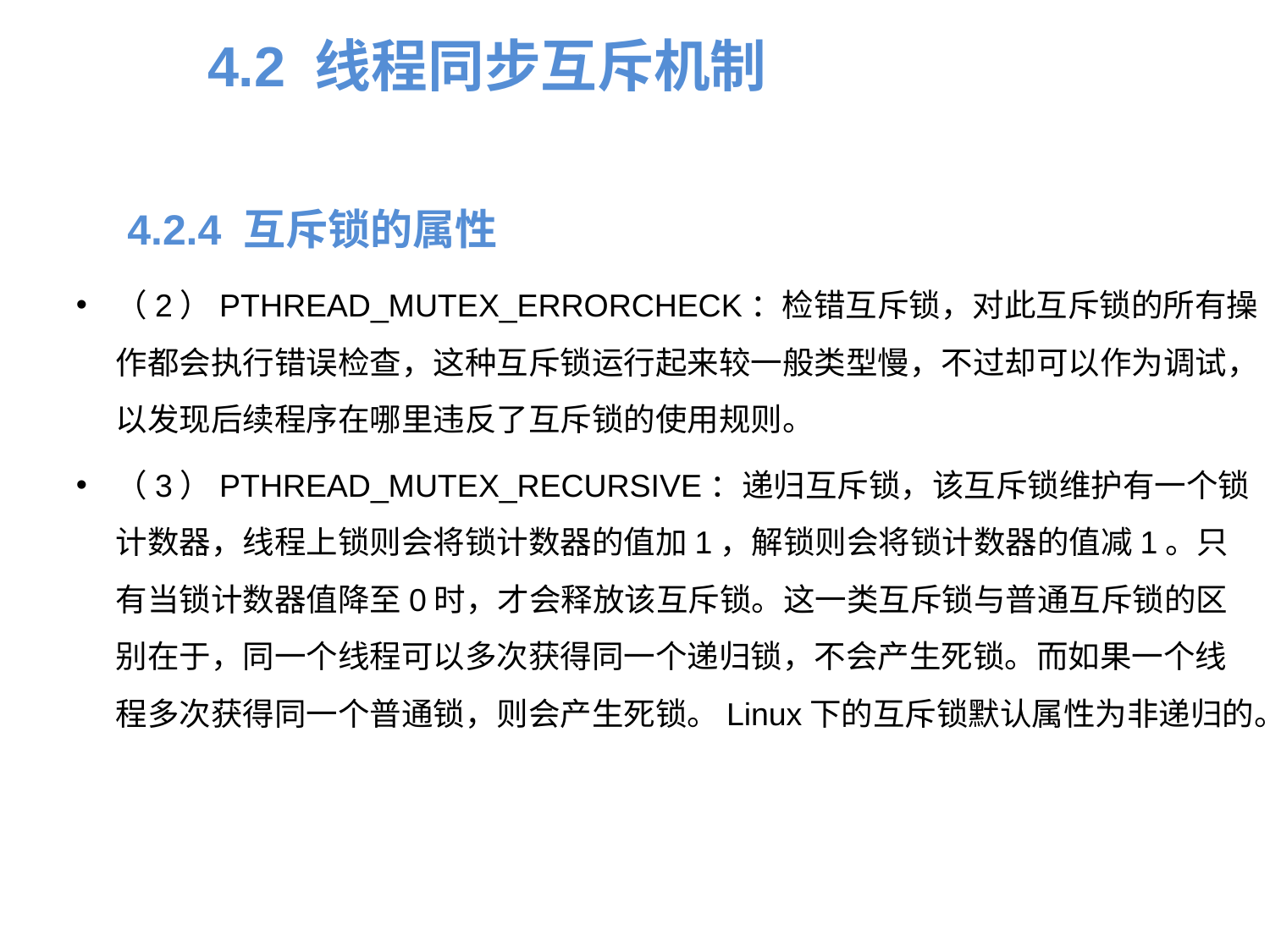

4.2 线程同步互斥机制
4.2.4 互斥锁的属性
（2）PTHREAD_MUTEX_ERRORCHECK：检错互斥锁，对此互斥锁的所有操作都会执行错误检查，这种互斥锁运行起来较一般类型慢，不过却可以作为调试，以发现后续程序在哪里违反了互斥锁的使用规则。
（3）PTHREAD_MUTEX_RECURSIVE：递归互斥锁，该互斥锁维护有一个锁计数器，线程上锁则会将锁计数器的值加1，解锁则会将锁计数器的值减1。只有当锁计数器值降至0时，才会释放该互斥锁。这一类互斥锁与普通互斥锁的区别在于，同一个线程可以多次获得同一个递归锁，不会产生死锁。而如果一个线程多次获得同一个普通锁，则会产生死锁。Linux下的互斥锁默认属性为非递归的。